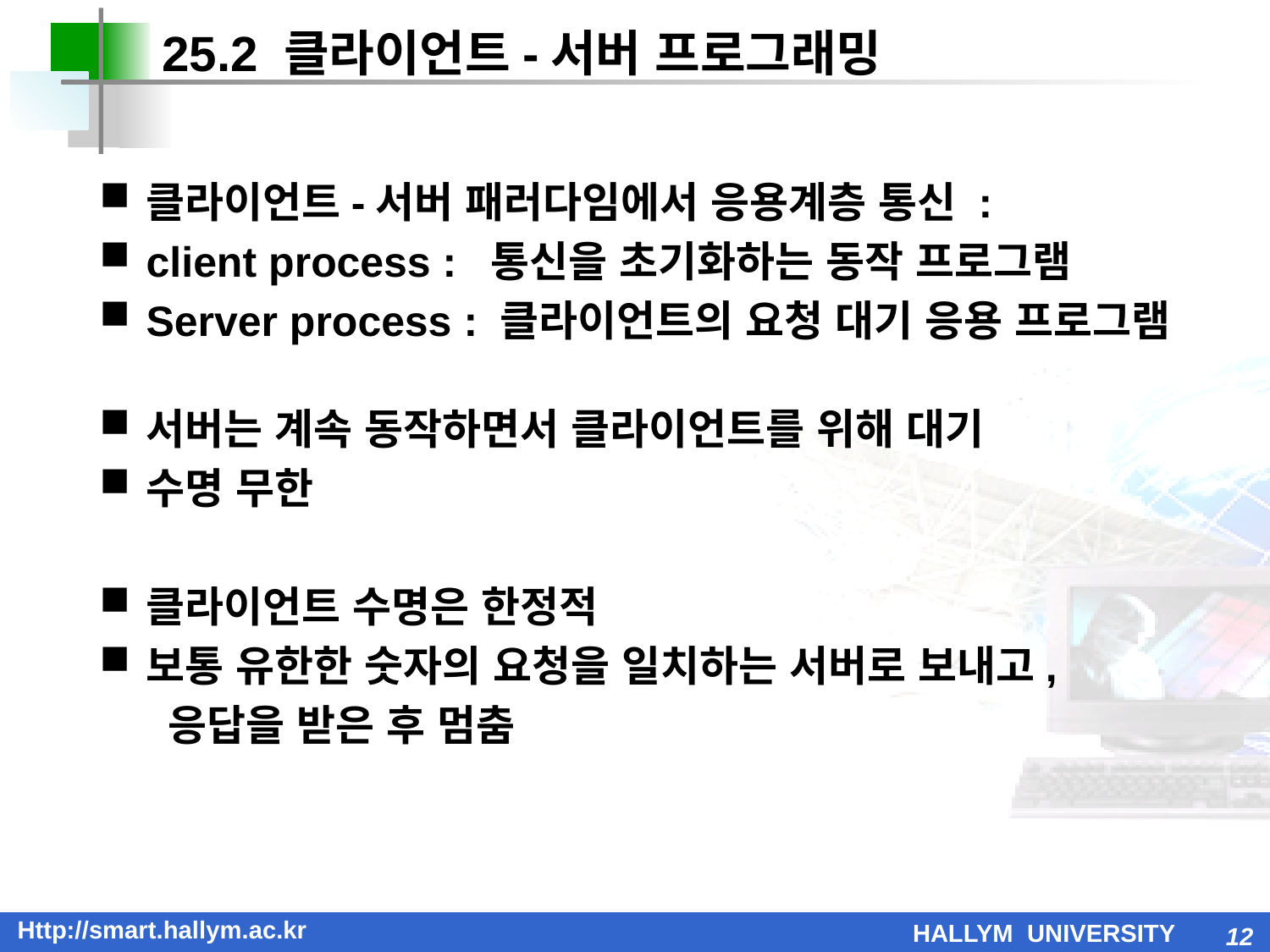

25.2 클라이언트-서버 프로그래밍

클라이언트-서버 패러다임에서 응용계층 통신 :
client process :  통신을 초기화하는 동작 프로그램
Server process : 클라이언트의 요청 대기 응용 프로그램

서버는 계속 동작하면서 클라이언트를 위해 대기
수명 무한

클라이언트 수명은 한정적
보통 유한한 숫자의 요청을 일치하는 서버로 보내고,
     응답을 받은 후 멈춤

12